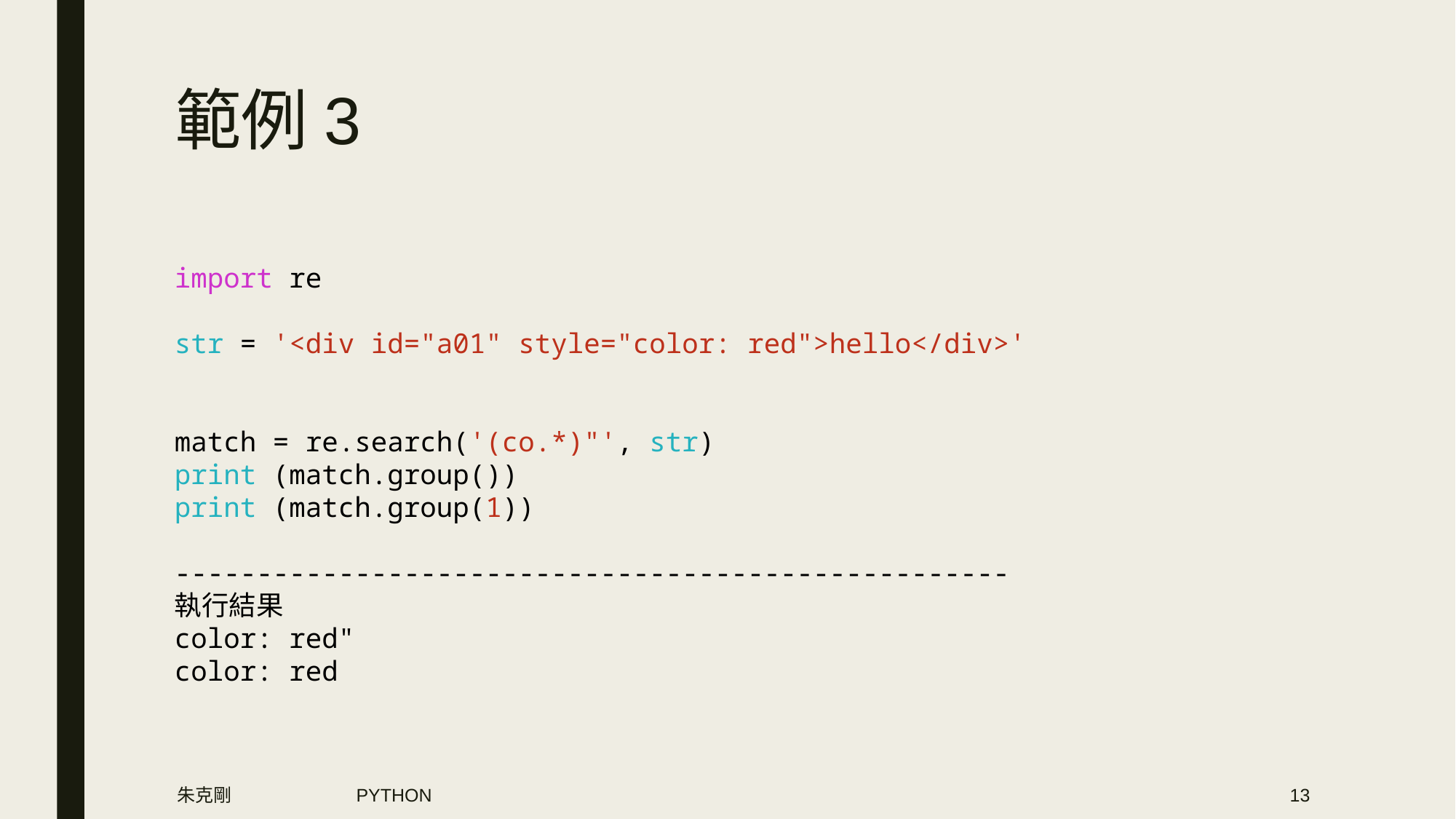

# 範例3
import re

str = '<div id="a01" style="color: red">hello</div>'

match = re.search('(co.*)"', str)
print (match.group())
print (match.group(1))

---------------------------------------------------
執行結果
color: red"
color: red
朱克剛
PYTHON
13